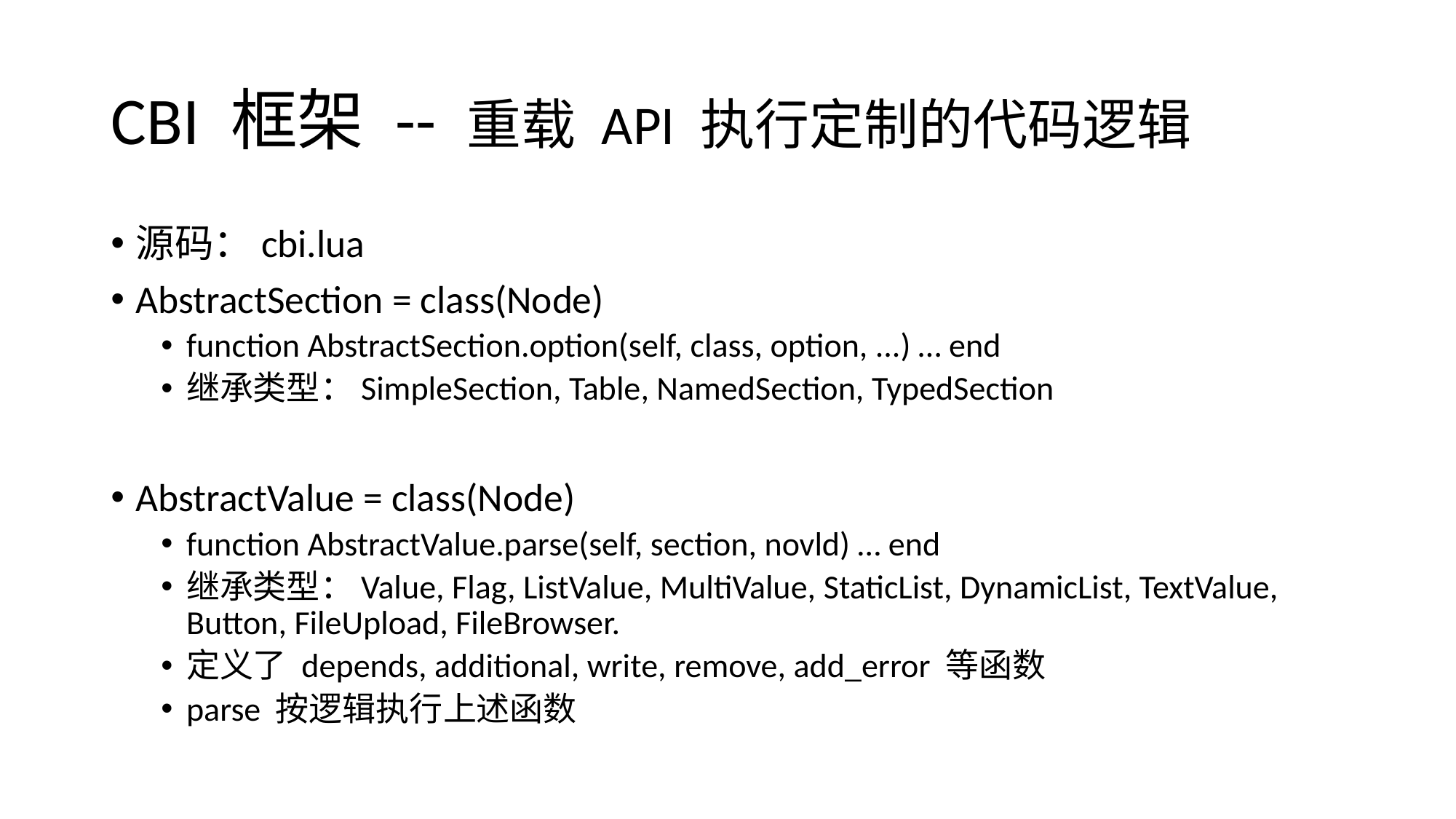

# CBI 框架 -- 重载 API 执行定制的代码逻辑
源码：cbi.lua
AbstractSection = class(Node)
function AbstractSection.option(self, class, option, ...) … end
继承类型：SimpleSection, Table, NamedSection, TypedSection

AbstractValue = class(Node)
function AbstractValue.parse(self, section, novld) … end
继承类型：Value, Flag, ListValue, MultiValue, StaticList, DynamicList, TextValue, Button, FileUpload, FileBrowser.
定义了 depends, additional, write, remove, add_error 等函数
parse 按逻辑执行上述函数